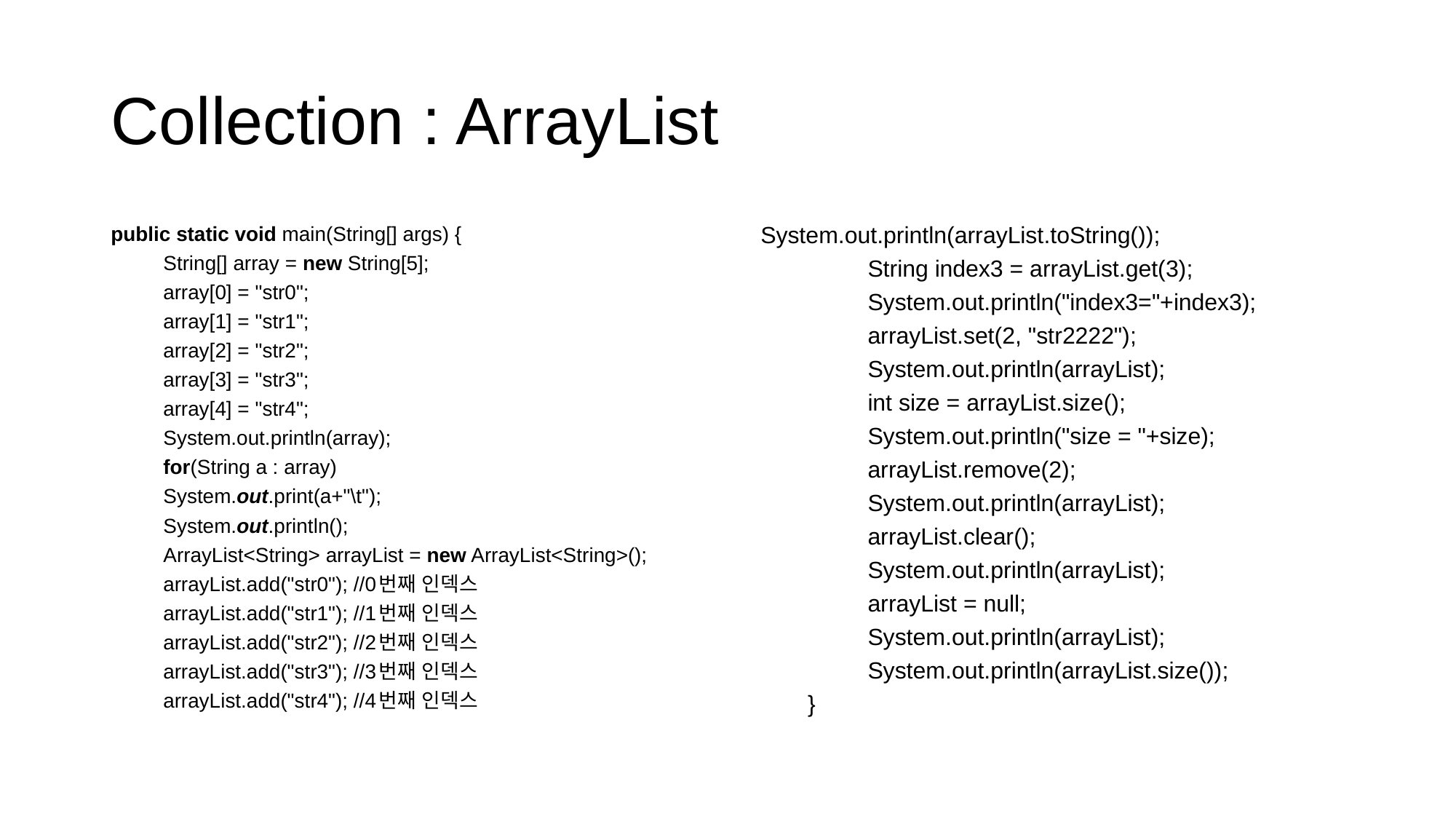

# Collection : ArrayList
public static void main(String[] args) {
		String[] array = new String[5];
		array[0] = "str0";
		array[1] = "str1";
		array[2] = "str2";
		array[3] = "str3";
		array[4] = "str4";
		System.out.println(array);
		for(String a : array)
			System.out.print(a+"\t");
		System.out.println();
		ArrayList<String> arrayList = new ArrayList<String>();
		arrayList.add("str0"); //0번째 인덱스
		arrayList.add("str1"); //1번째 인덱스
		arrayList.add("str2"); //2번째 인덱스
		arrayList.add("str3"); //3번째 인덱스
		arrayList.add("str4"); //4번째 인덱스

  System.out.println(arrayList.toString());
		String index3 = arrayList.get(3);
		System.out.println("index3="+index3);
		arrayList.set(2, "str2222");
		System.out.println(arrayList);
		int size = arrayList.size();
		System.out.println("size = "+size);
		arrayList.remove(2);
		System.out.println(arrayList);
		arrayList.clear();
		System.out.println(arrayList);
		arrayList = null;
		System.out.println(arrayList);
		System.out.println(arrayList.size());
	}